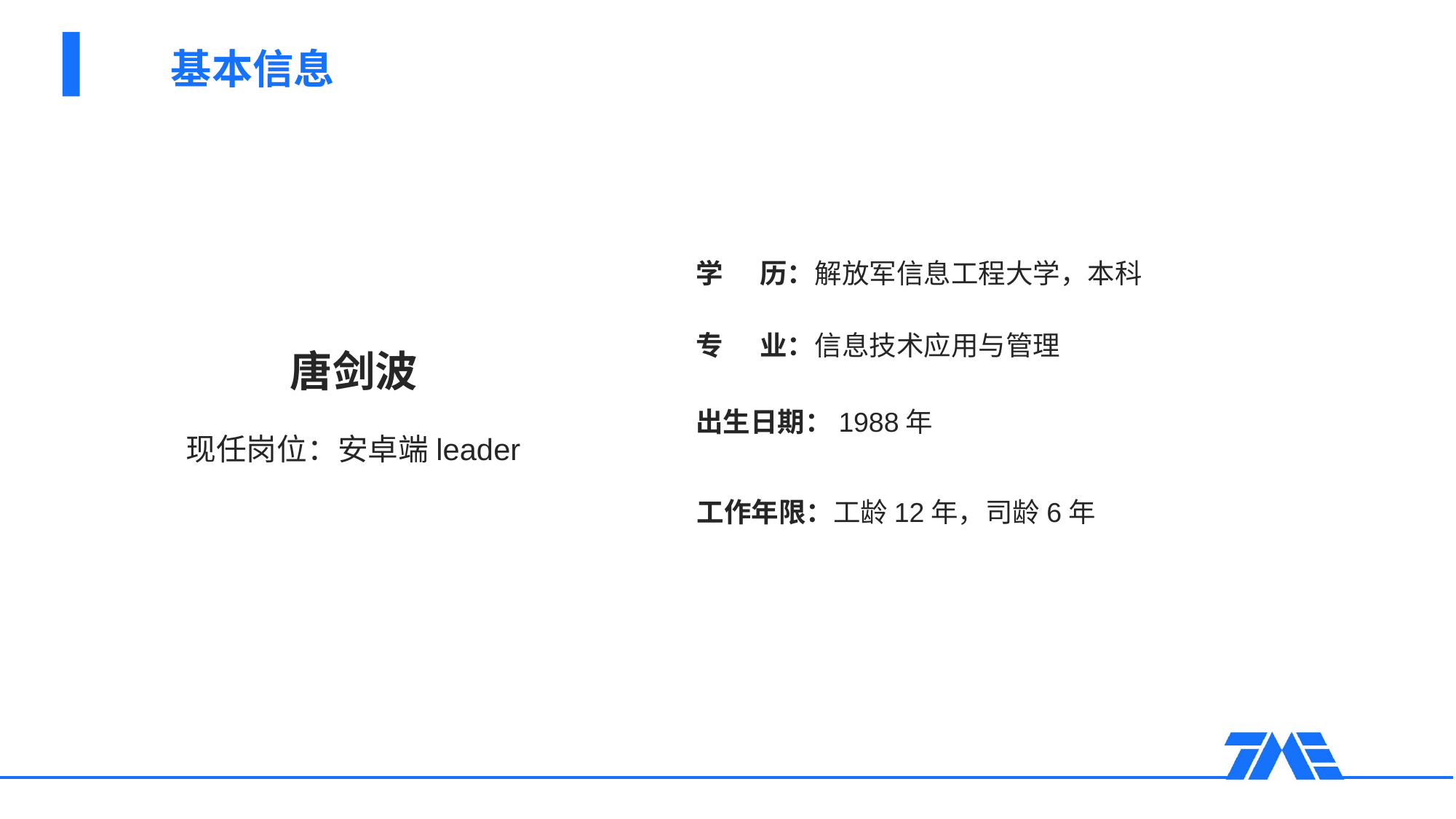

基本信息
学      历：解放军信息工程大学，本科
专      业：信息技术应用与管理
出生日期：1988年
工作年限：工龄12年，司龄6年
唐剑波

现任岗位：安卓端leader
第一步